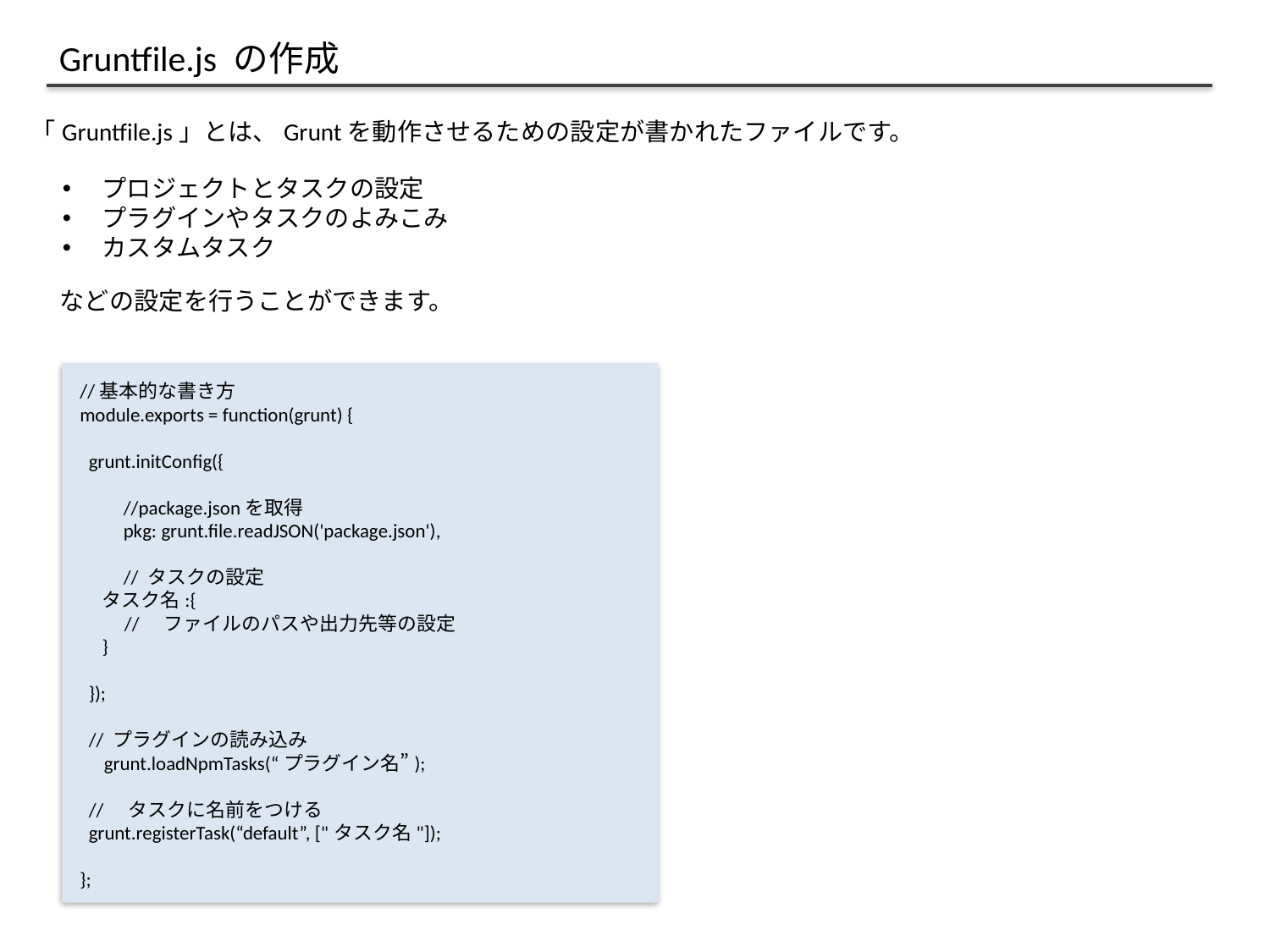

Gruntfile.js の作成
「Gruntfile.js」とは、Gruntを動作させるための設定が書かれたファイルです。
プロジェクトとタスクの設定
プラグインやタスクのよみこみ
カスタムタスク
などの設定を行うことができます。

//基本的な書き方
module.exports = function(grunt) {

  grunt.initConfig({

　　//package.jsonを取得
　　pkg: grunt.file.readJSON('package.json'),

　　// タスクの設定
    タスク名:{
          //　ファイルのパスや出力先等の設定
     }

  });

  // プラグインの読み込み
　grunt.loadNpmTasks(“プラグイン名”);

  //　タスクに名前をつける
  grunt.registerTask(“default”, ["タスク名"]);

};